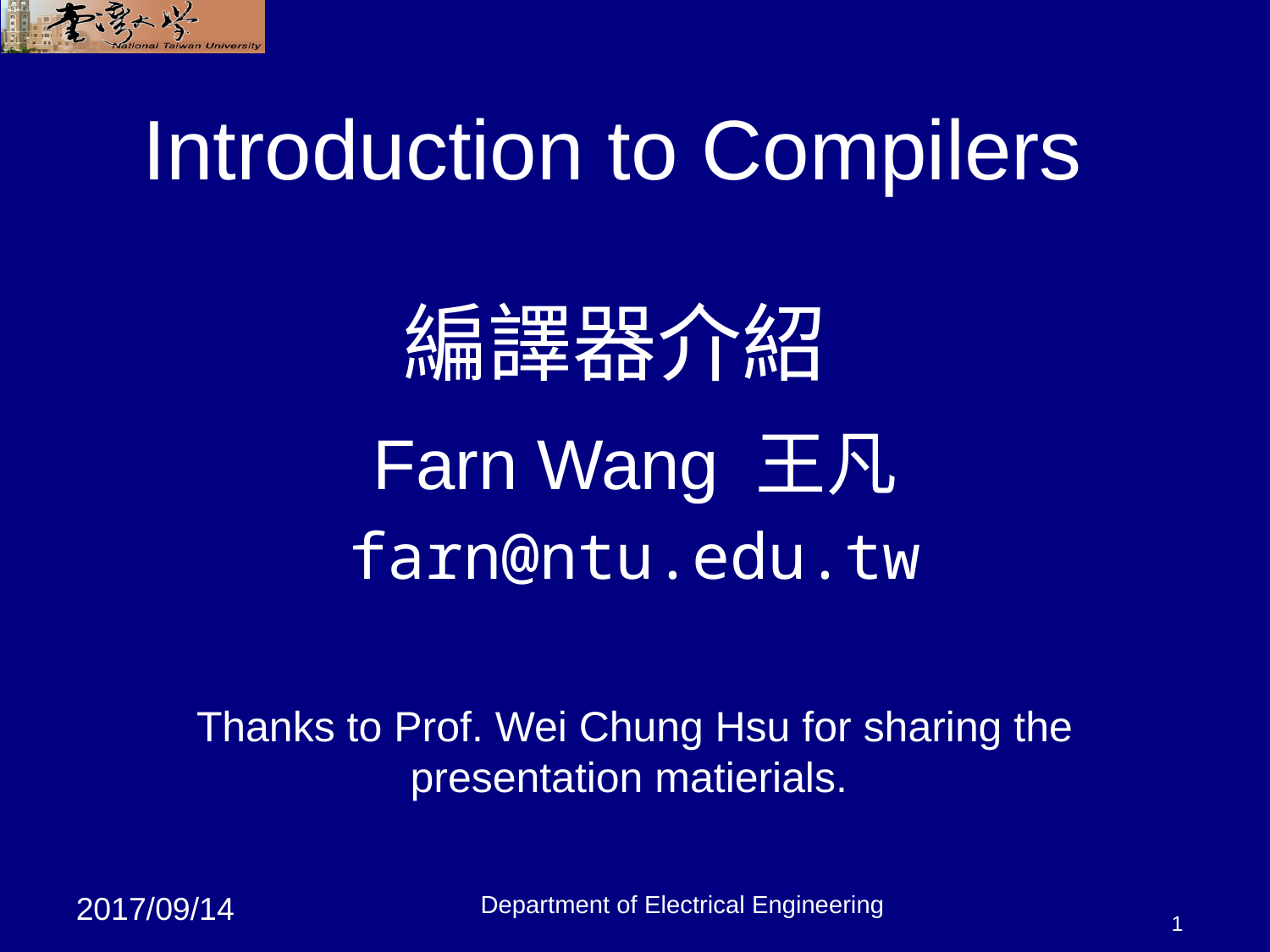

1
# Introduction to Compilers 編譯器介紹
Farn Wang 王凡
farn@ntu.edu.tw

Thanks to Prof. Wei Chung Hsu for sharing the presentation matierials.

Department of Electrical Engineering